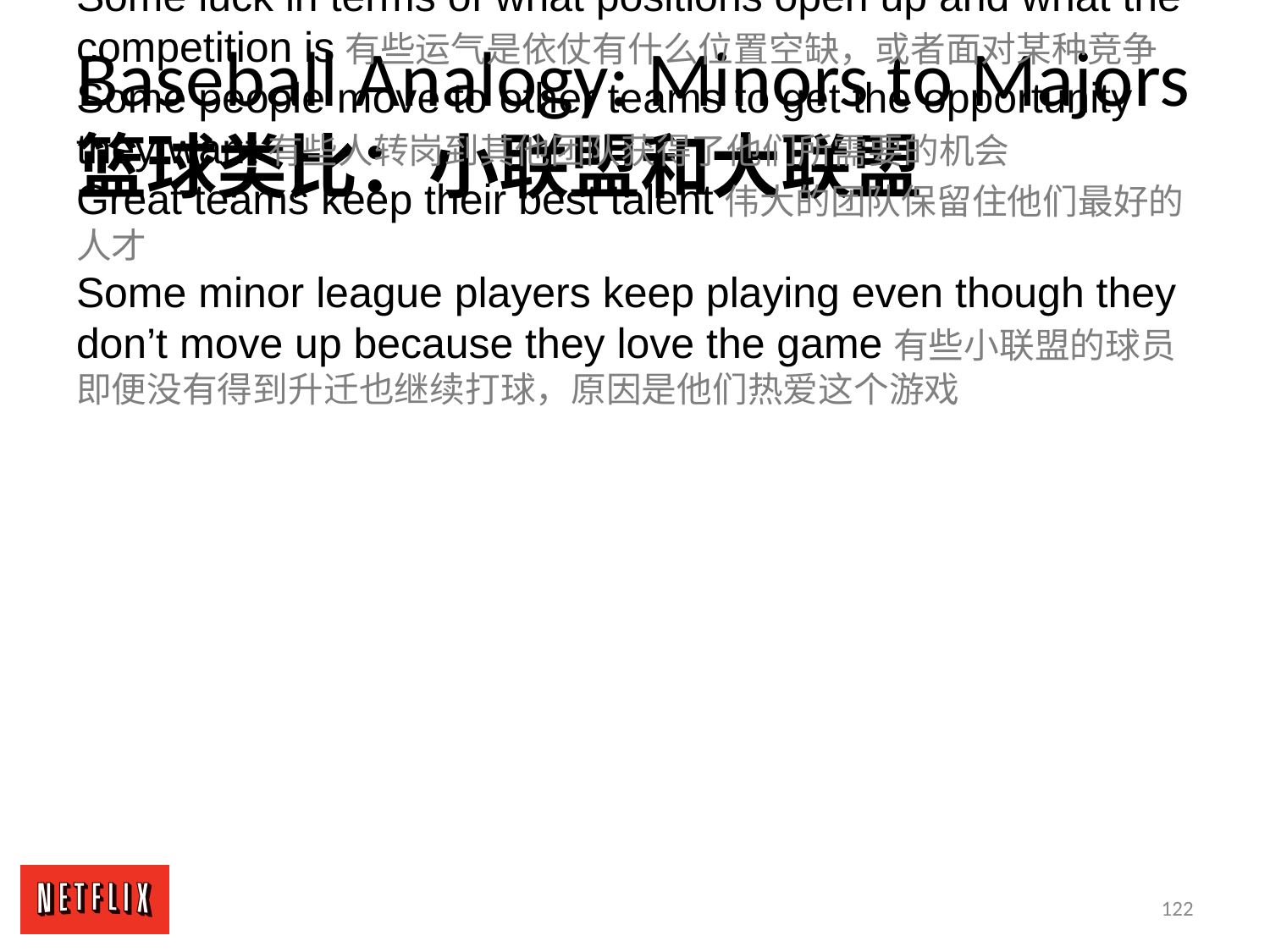

Baseball Analogy: Minors to Majors篮球类比：小联盟和大联盟
Very talented people usually get to move up, but only true for the very talented非常有才华的人经常得到晋升，但仅仅是对那些真有才华的人来说是这样
Some luck in terms of what positions open up and what the competition is有些运气是依仗有什么位置空缺，或者面对某种竞争
Some people move to other teams to get the opportunity they want有些人转岗到其他团队获得了他们所需要的机会
Great teams keep their best talent伟大的团队保留住他们最好的人才
Some minor league players keep playing even though they don’t move up because they love the game有些小联盟的球员即便没有得到升迁也继续打球，原因是他们热爱这个游戏
122